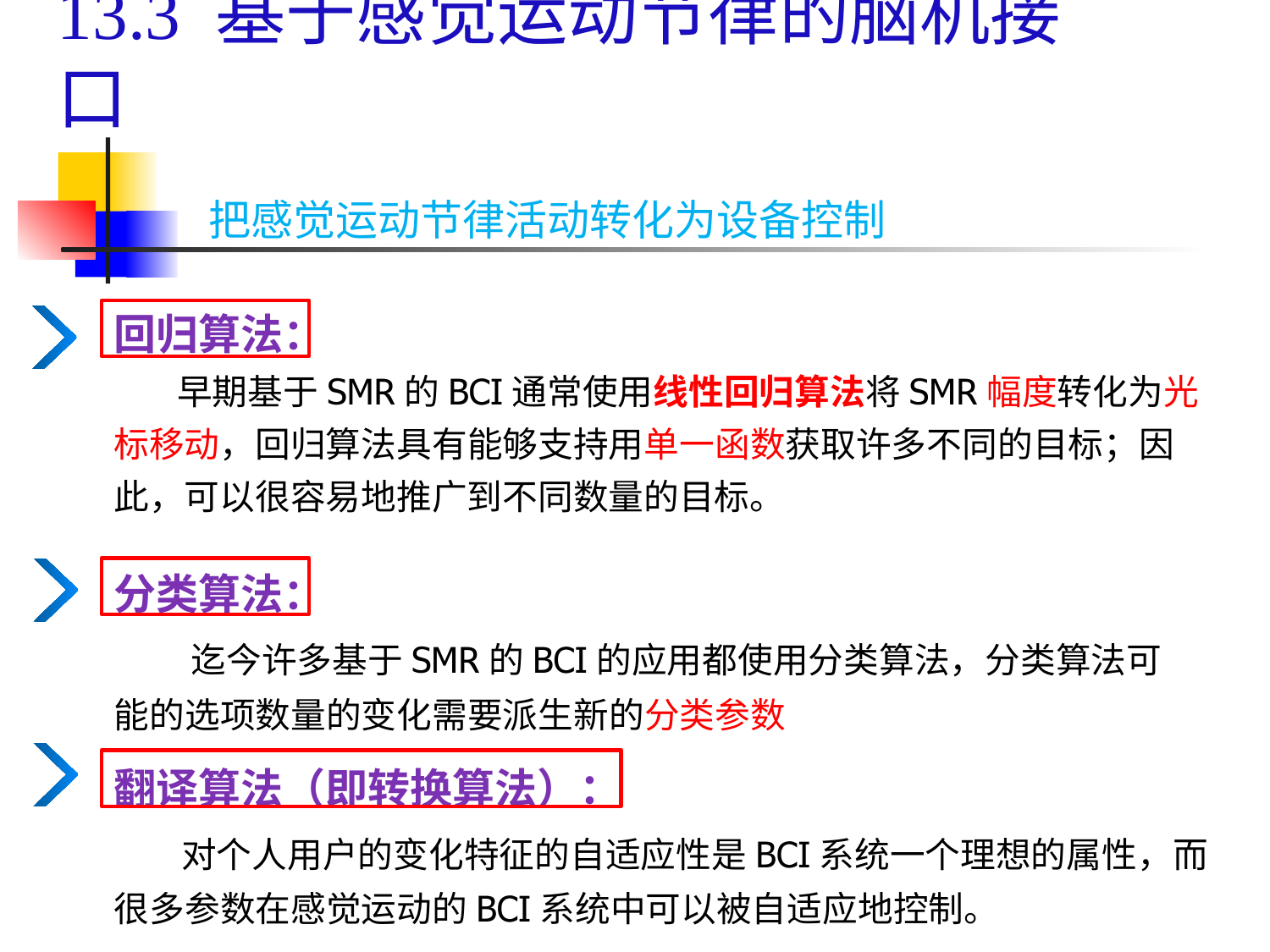

# 13.3 基于感觉运动节律的脑机接口
把感觉运动节律活动转化为设备控制
回归算法：
       早期基于SMR的BCI通常使用线性回归算法将SMR幅度转化为光标移动，回归算法具有能够支持用单一函数获取许多不同的目标；因此，可以很容易地推广到不同数量的目标。

分类算法：
       迄今许多基于SMR的BCI的应用都使用分类算法，分类算法可能的选项数量的变化需要派生新的分类参数

翻译算法（即转换算法）：
      对个人用户的变化特征的自适应性是BCI系统一个理想的属性，而很多参数在感觉运动的BCI系统中可以被自适应地控制。